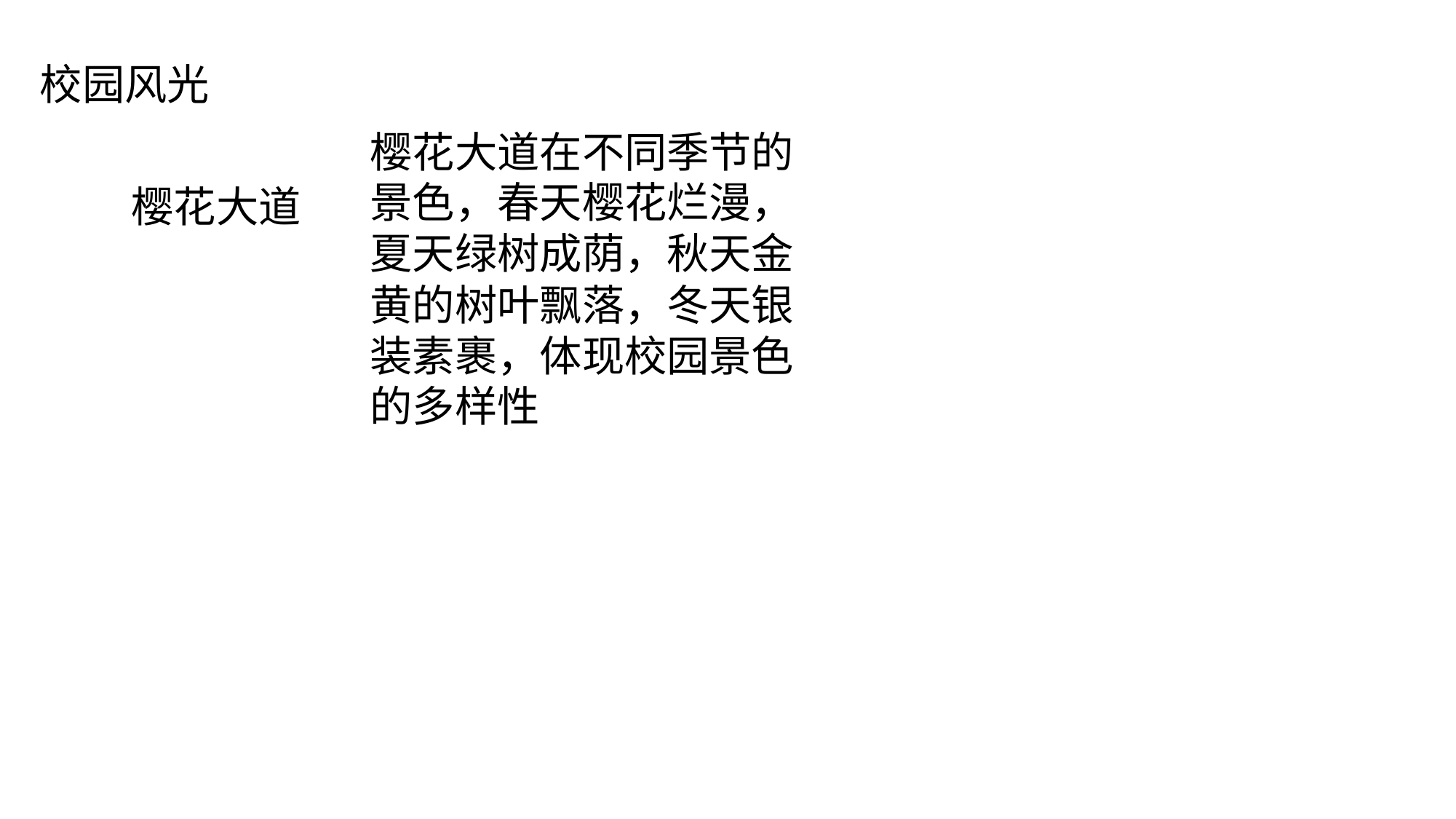

校园风光
樱花大道在不同季节的景色，春天樱花烂漫，夏天绿树成荫，秋天金黄的树叶飘落，冬天银装素裹，体现校园景色的多样性
樱花大道